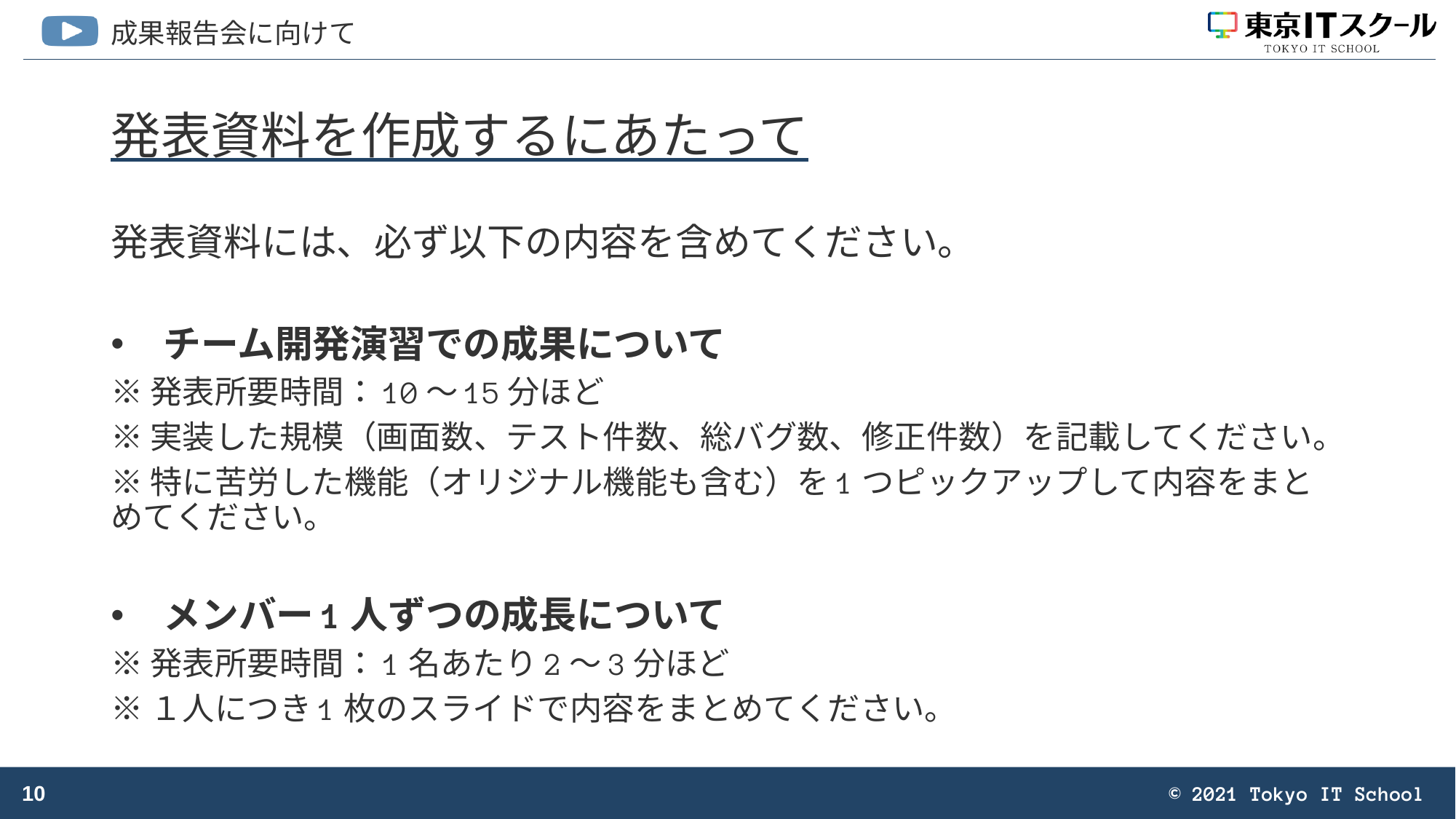

# 発表資料を作成するにあたって
発表資料には、必ず以下の内容を含めてください。

チーム開発演習での成果について
※発表所要時間：10～15分ほど
※実装した規模（画面数、テスト件数、総バグ数、修正件数）を記載してください。
※特に苦労した機能（オリジナル機能も含む）を1つピックアップして内容をまとめてください。

メンバー1人ずつの成長について
※発表所要時間：1名あたり2～3分ほど
※１人につき1枚のスライドで内容をまとめてください。

10